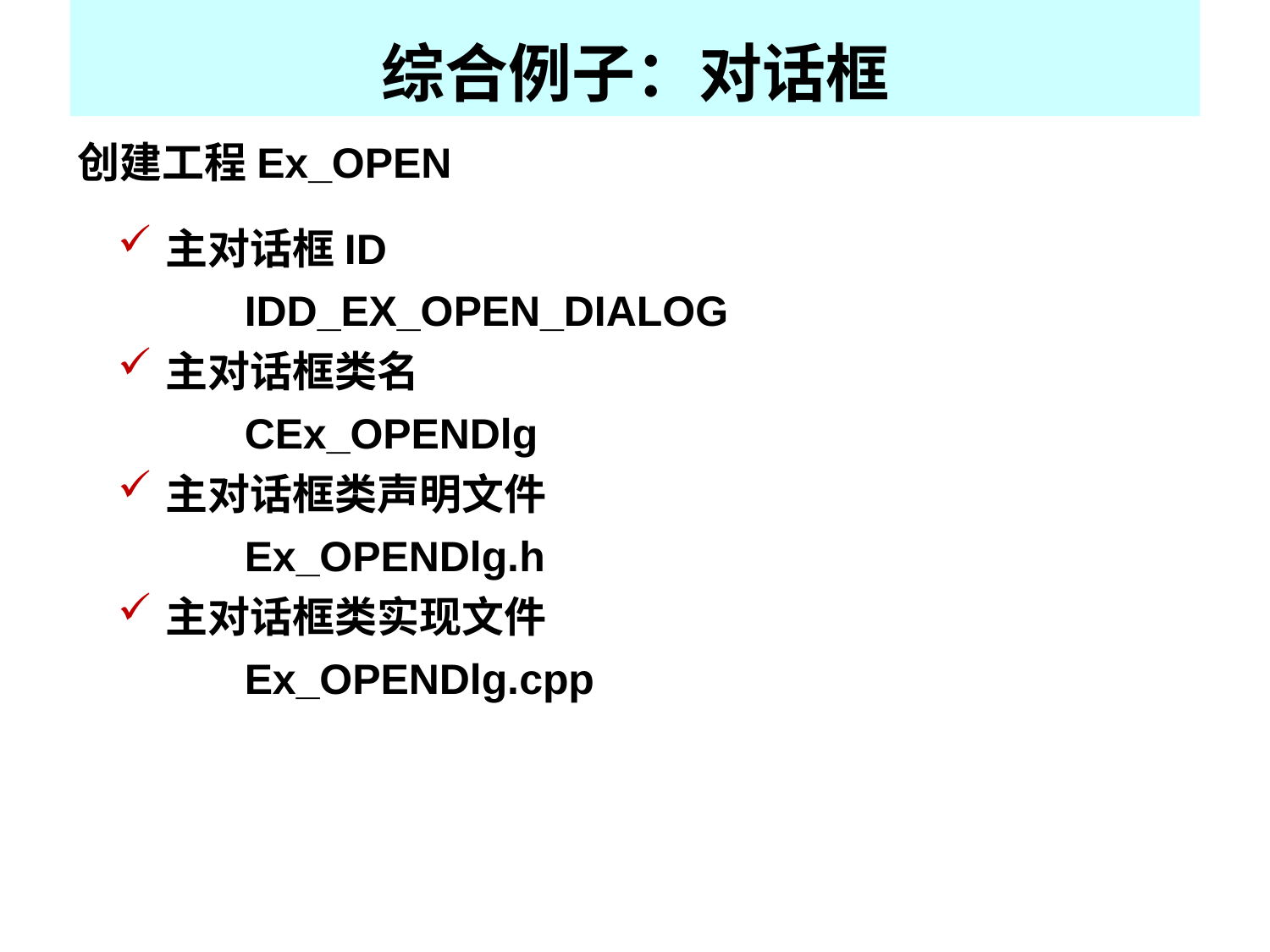

综合例子：对话框
创建工程Ex_OPEN
主对话框ID
	IDD_EX_OPEN_DIALOG
主对话框类名
	CEx_OPENDlg
主对话框类声明文件
	Ex_OPENDlg.h
主对话框类实现文件
	Ex_OPENDlg.cpp